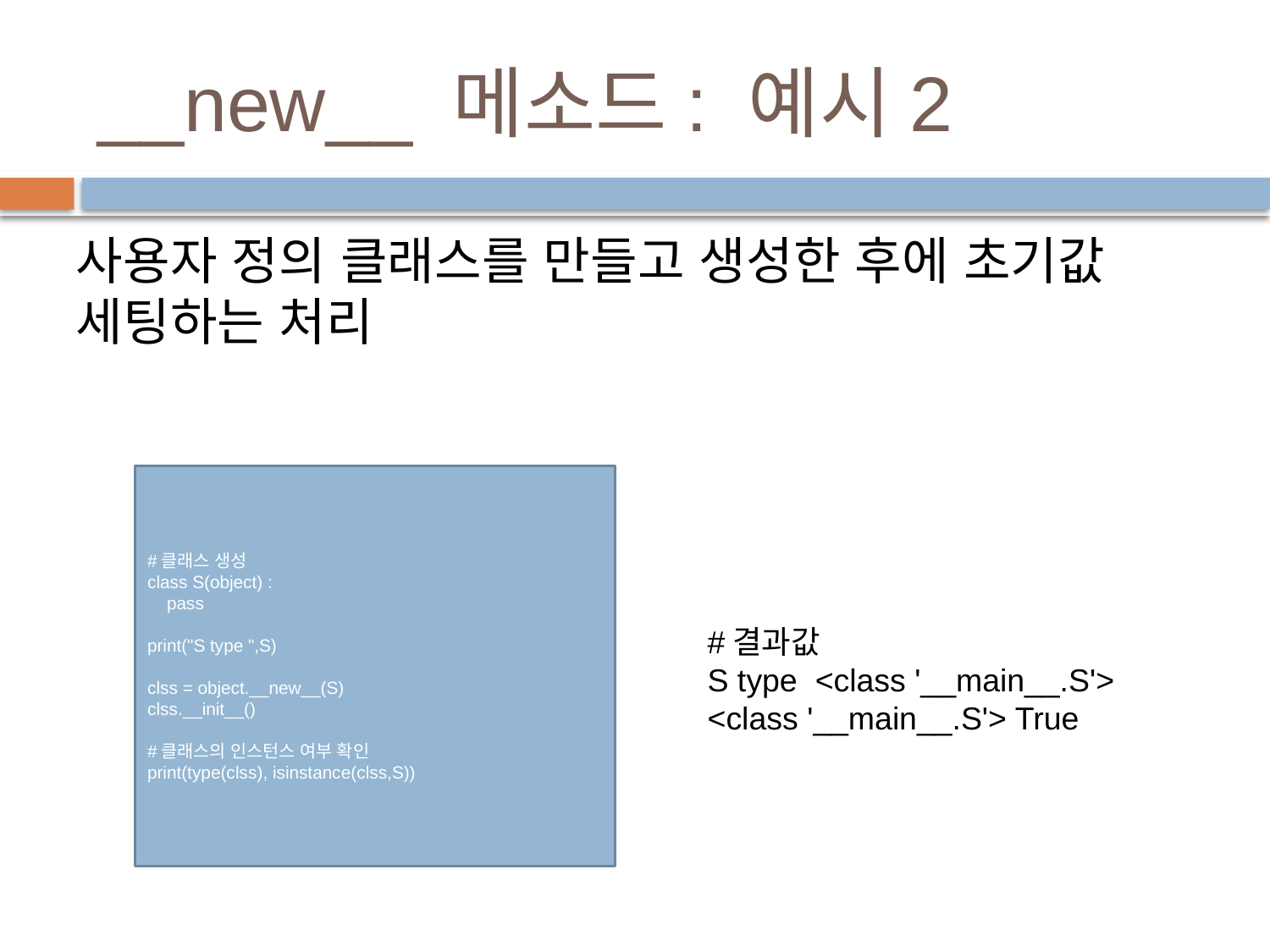

# __new__ 메소드: 예시2
사용자 정의 클래스를 만들고 생성한 후에 초기값 세팅하는 처리
#클래스 생성
class S(object) :
    pass

print("S type ",S)

clss = object.__new__(S)
clss.__init__()

#클래스의 인스턴스 여부 확인
print(type(clss), isinstance(clss,S))
#결과값
S type  <class '__main__.S'>
<class '__main__.S'> True